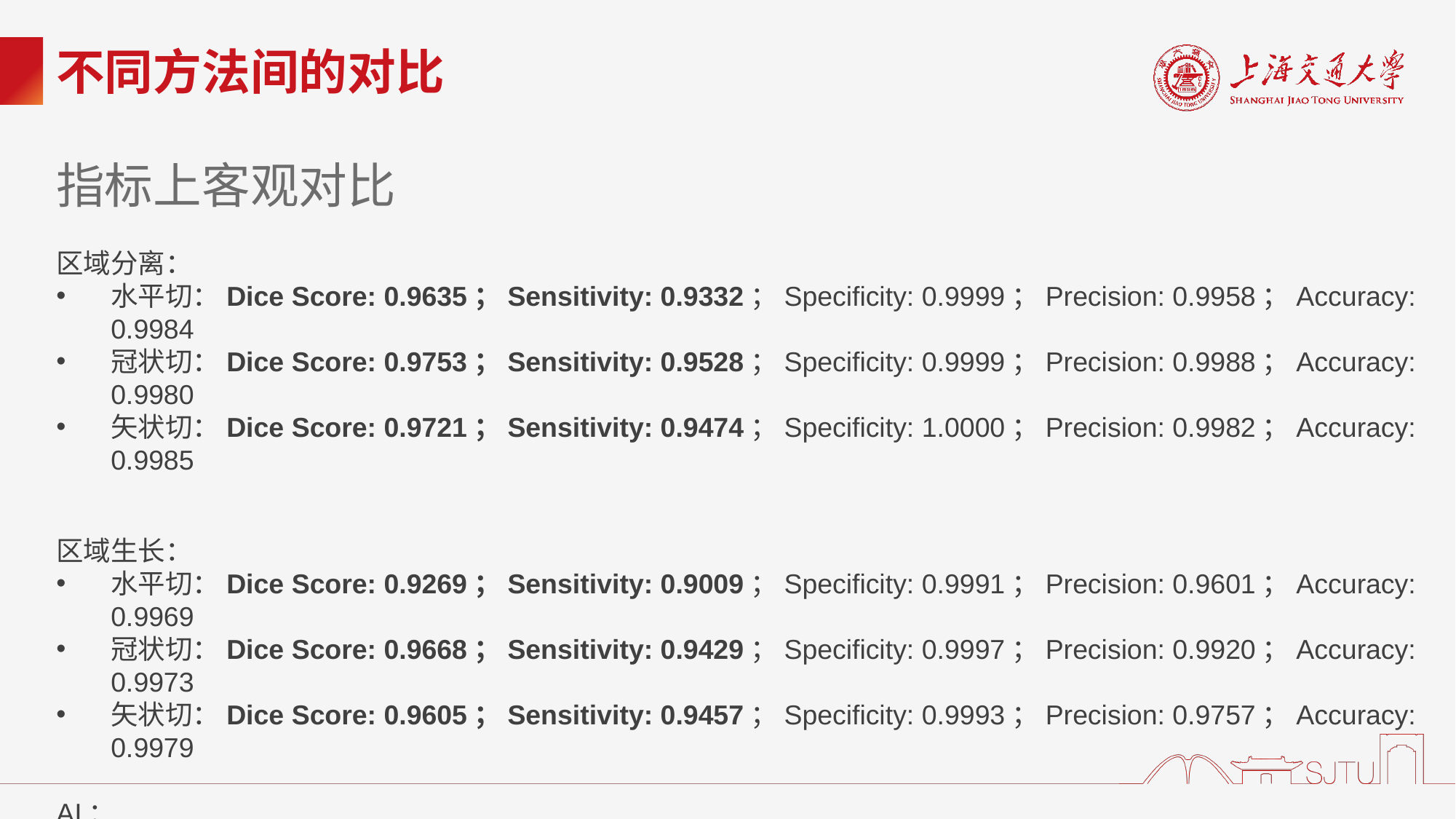

# 不同方法间的对比
指标上客观对比

区域分离：
水平切：Dice Score: 0.9635；Sensitivity: 0.9332；Specificity: 0.9999；Precision: 0.9958；Accuracy: 0.9984
冠状切：Dice Score: 0.9753；Sensitivity: 0.9528；Specificity: 0.9999；Precision: 0.9988；Accuracy: 0.9980
矢状切：Dice Score: 0.9721；Sensitivity: 0.9474；Specificity: 1.0000；Precision: 0.9982；Accuracy: 0.9985

区域生长：
水平切：Dice Score: 0.9269；Sensitivity: 0.9009；Specificity: 0.9991；Precision: 0.9601；Accuracy: 0.9969
冠状切：Dice Score: 0.9668；Sensitivity: 0.9429；Specificity: 0.9997；Precision: 0.9920；Accuracy: 0.9973
矢状切：Dice Score: 0.9605；Sensitivity: 0.9457；Specificity: 0.9993；Precision: 0.9757；Accuracy: 0.9979

AI：
某个例子：Dice Score: 0.8869；Sensitivity: 0.7967；Specificity: 1.0000；Precision: 0.9952；Accuracy: 0.9987